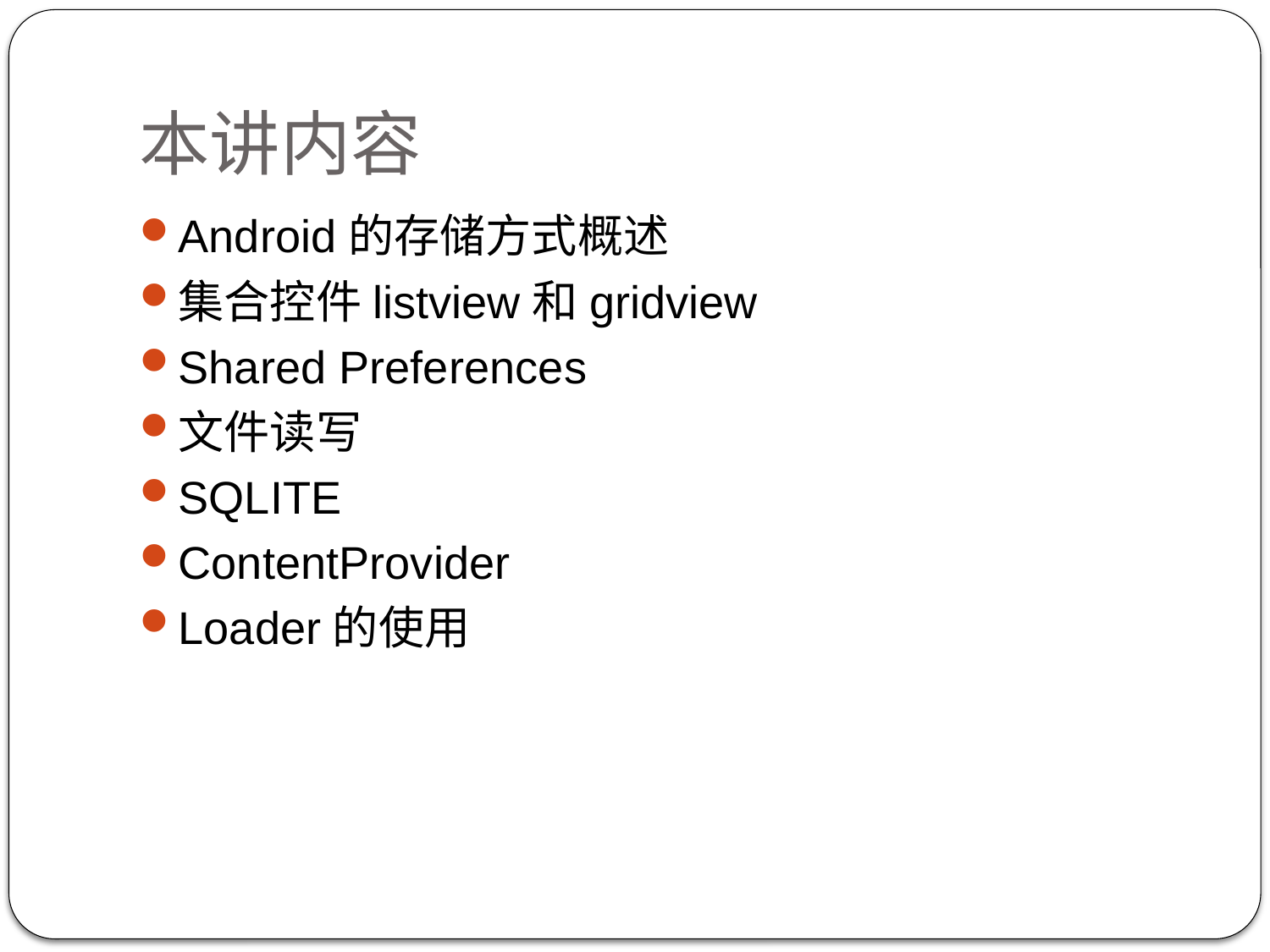

# 本讲内容
Android的存储方式概述
集合控件listview和gridview
Shared Preferences
文件读写
SQLITE
ContentProvider
Loader的使用